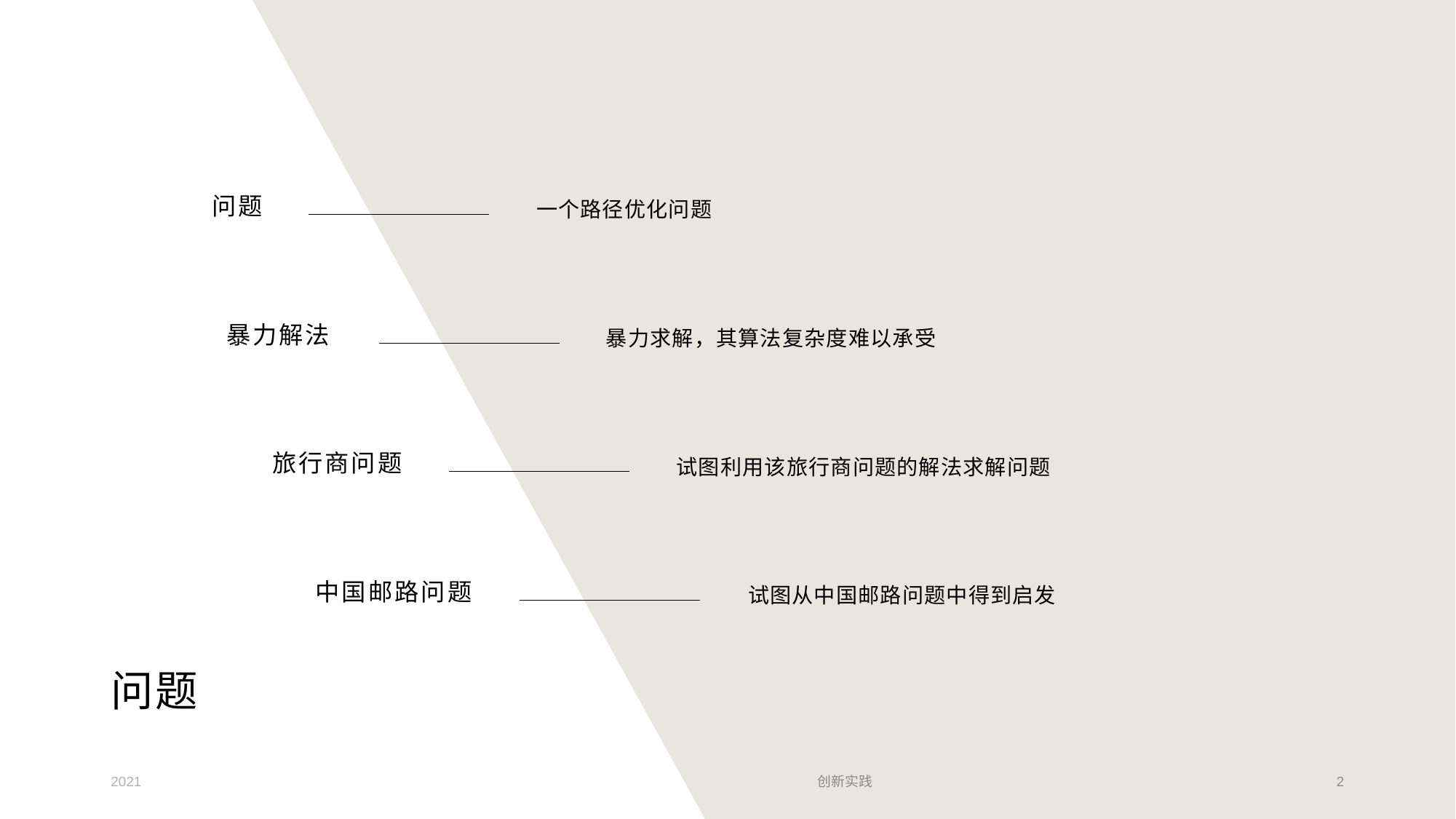

问题
一个路径优化问题
暴力解法
暴力求解，其算法复杂度难以承受
旅行商问题
试图利用该旅行商问题的解法求解问题
中国邮路问题
试图从中国邮路问题中得到启发
# 问题
2021
创新实践
2